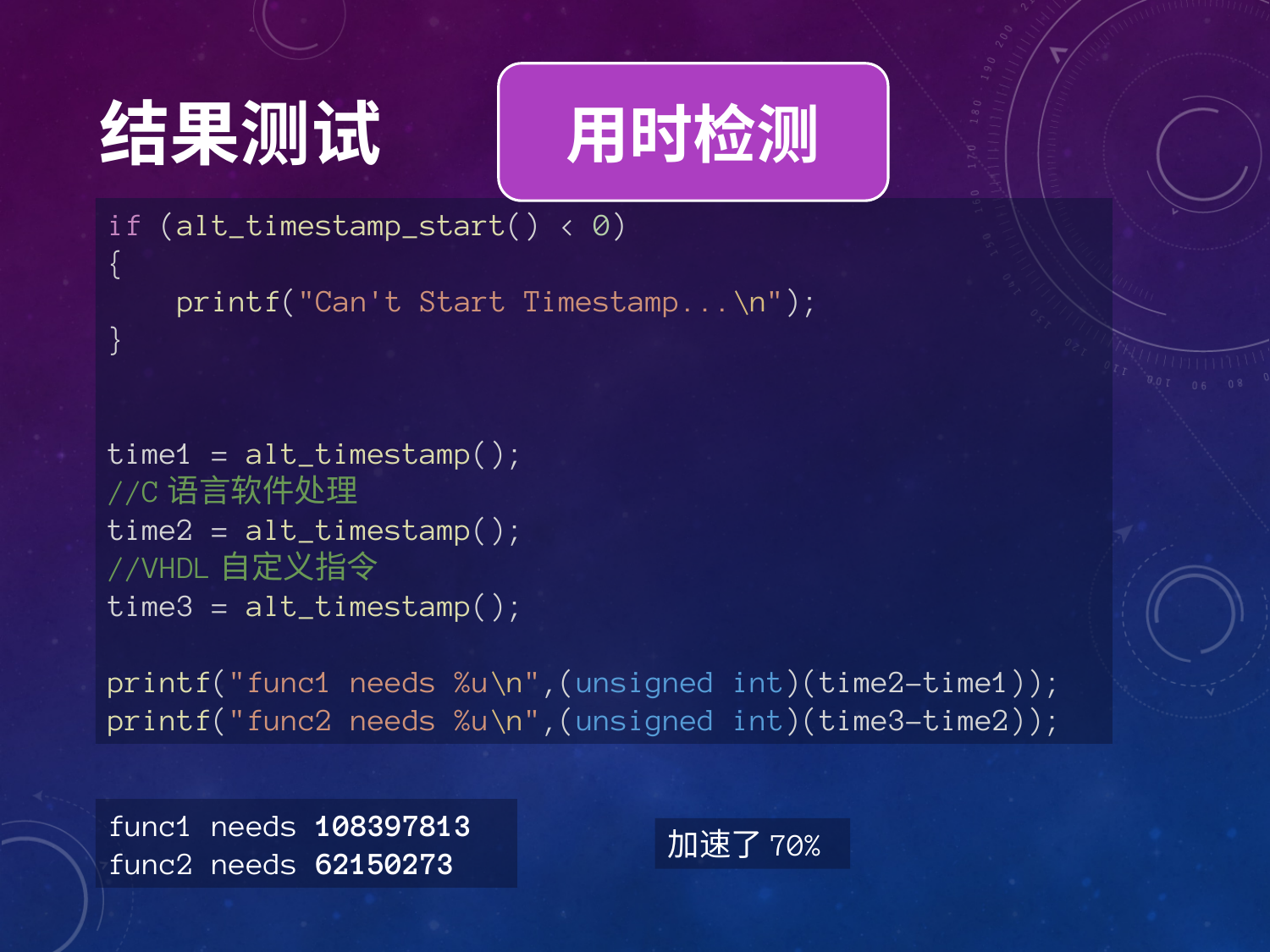

用时检测
结果测试
if (alt_timestamp_start() < 0)
{
    printf("Can't Start Timestamp...\n");
}

time1 = alt_timestamp();
//C语言软件处理
time2 = alt_timestamp();
//VHDL自定义指令
time3 = alt_timestamp();

printf("func1 needs %u\n",(unsigned int)(time2-time1));
printf("func2 needs %u\n",(unsigned int)(time3-time2));
func1 needs 108397813
func2 needs 62150273
加速了70%